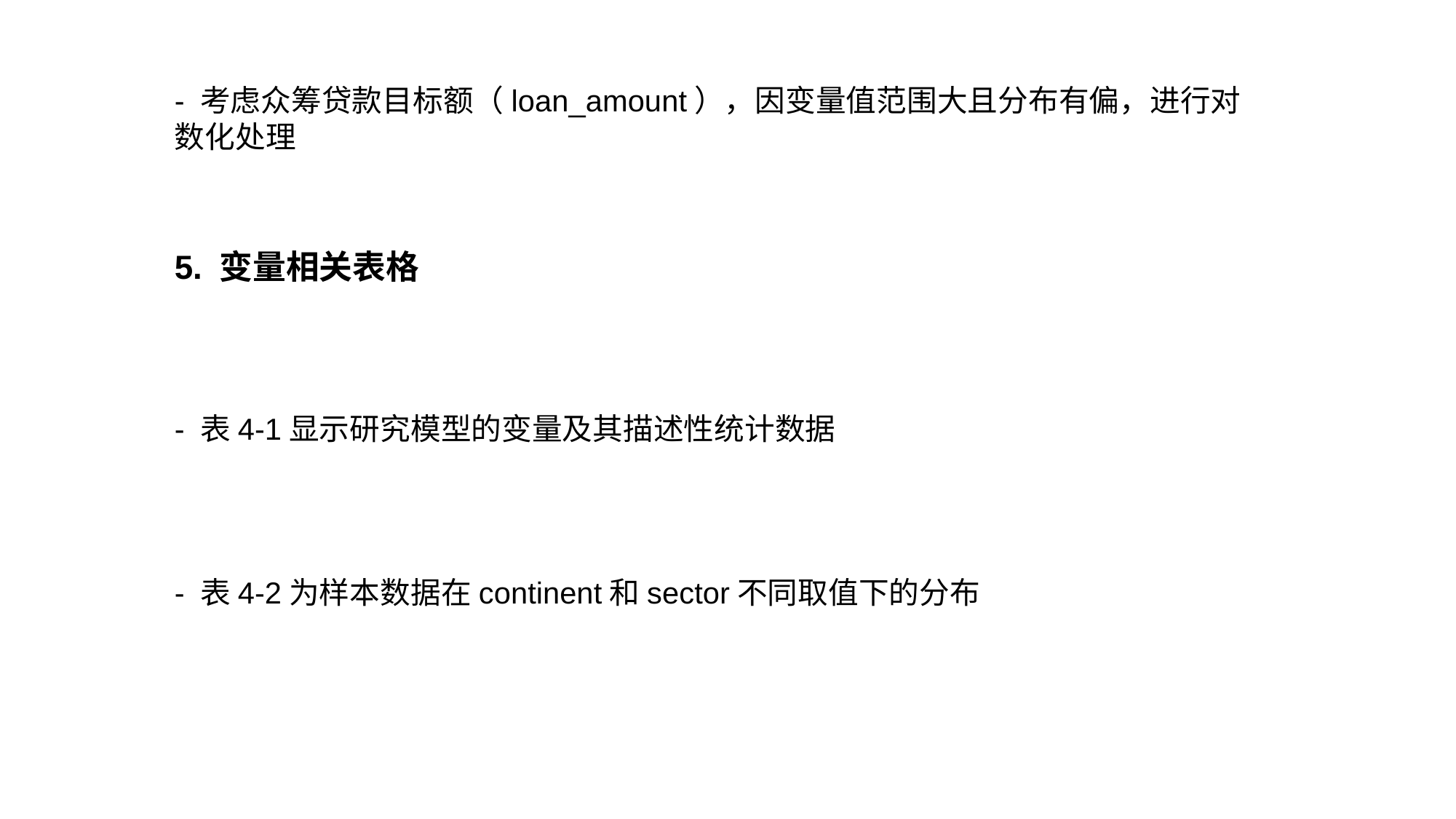

- 考虑众筹贷款目标额（loan_amount），因变量值范围大且分布有偏，进行对数化处理

5. 变量相关表格
- 表4-1显示研究模型的变量及其描述性统计数据
- 表4-2为样本数据在continent和sector不同取值下的分布